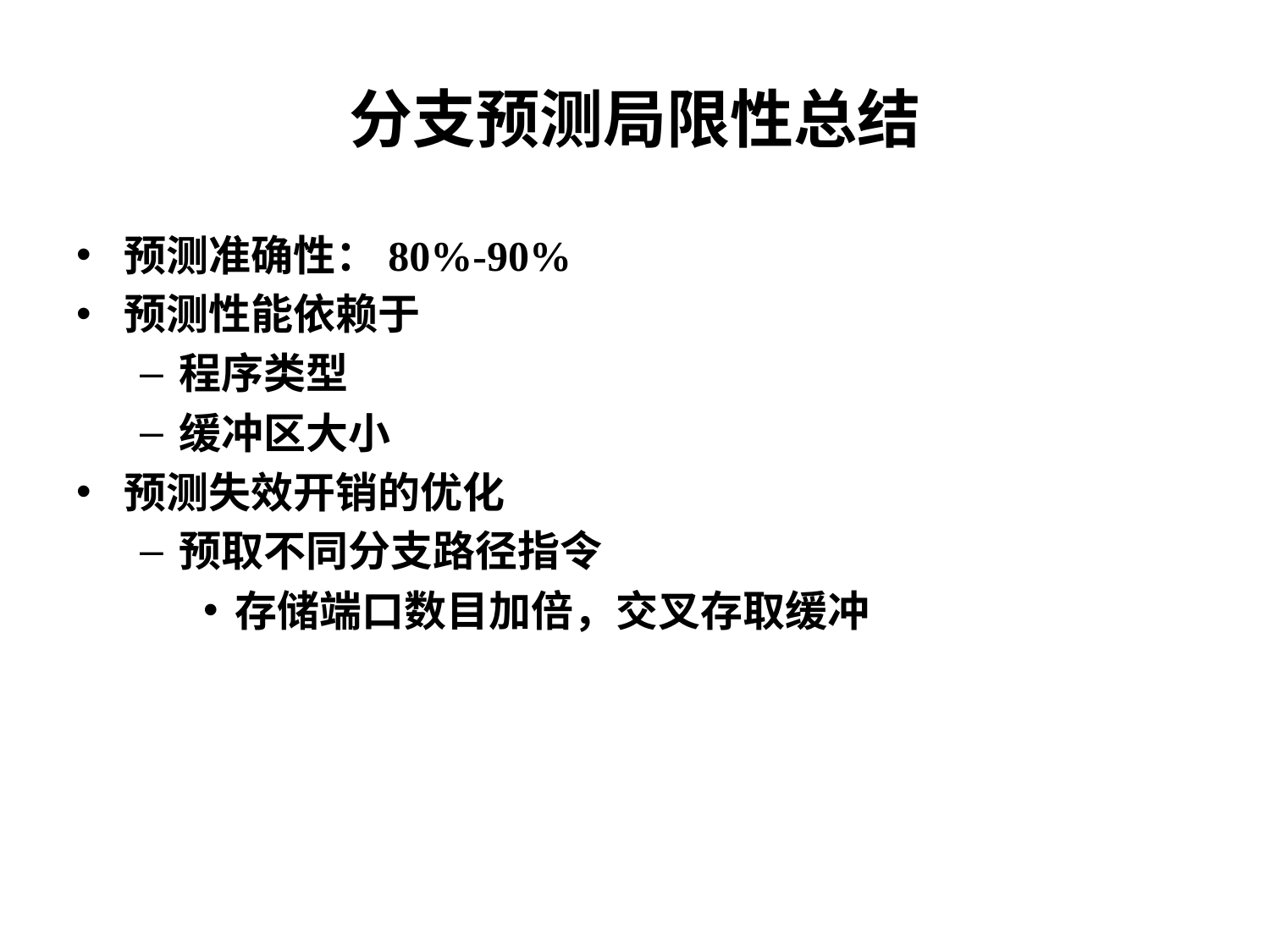

分支预测局限性总结
预测准确性：80%-90%
预测性能依赖于
程序类型
缓冲区大小
预测失效开销的优化
预取不同分支路径指令
存储端口数目加倍，交叉存取缓冲